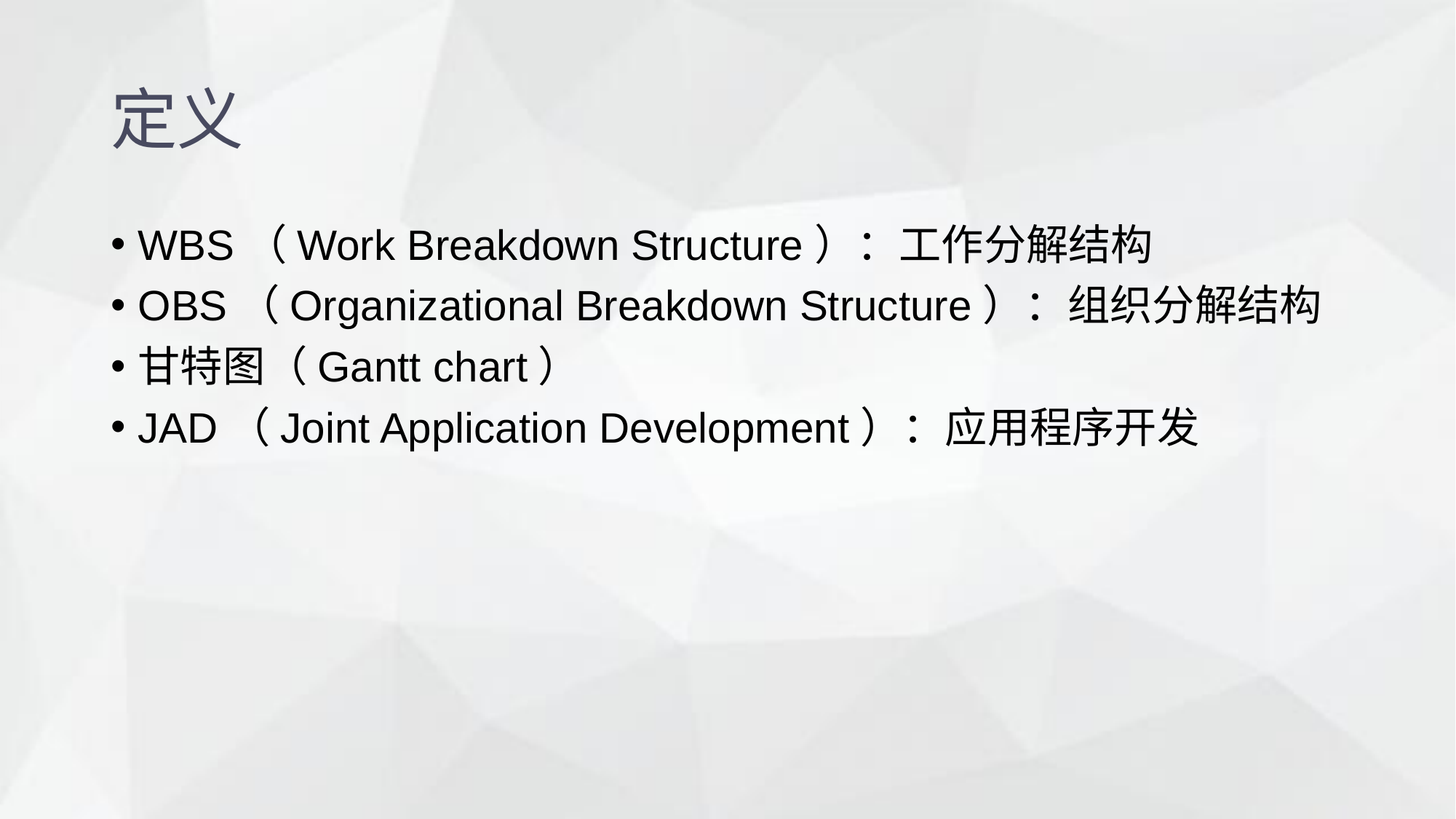

定义
WBS（Work Breakdown Structure）：工作分解结构
OBS（Organizational Breakdown Structure）：组织分解结构
甘特图（Gantt chart）
JAD（Joint Application Development）：应用程序开发